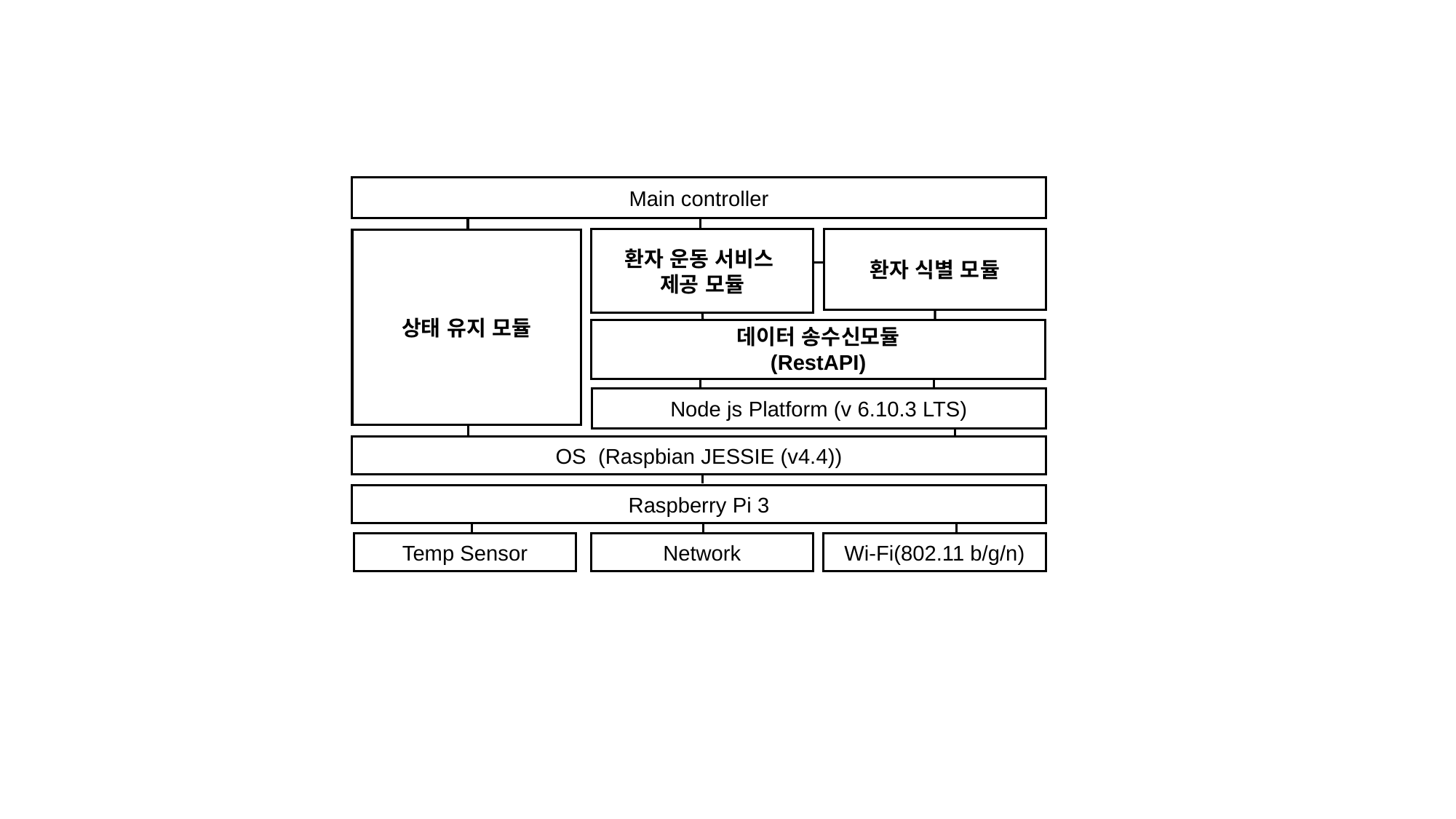

Main controller
환자 운동 서비스
제공 모듈
환자 식별 모듈
상태 유지 모듈
데이터 송수신모듈
(RestAPI)
Node js Platform (v 6.10.3 LTS)
OS  (Raspbian JESSIE (v4.4))
Raspberry Pi 3
Temp Sensor
Network
Wi-Fi(802.11 b/g/n)